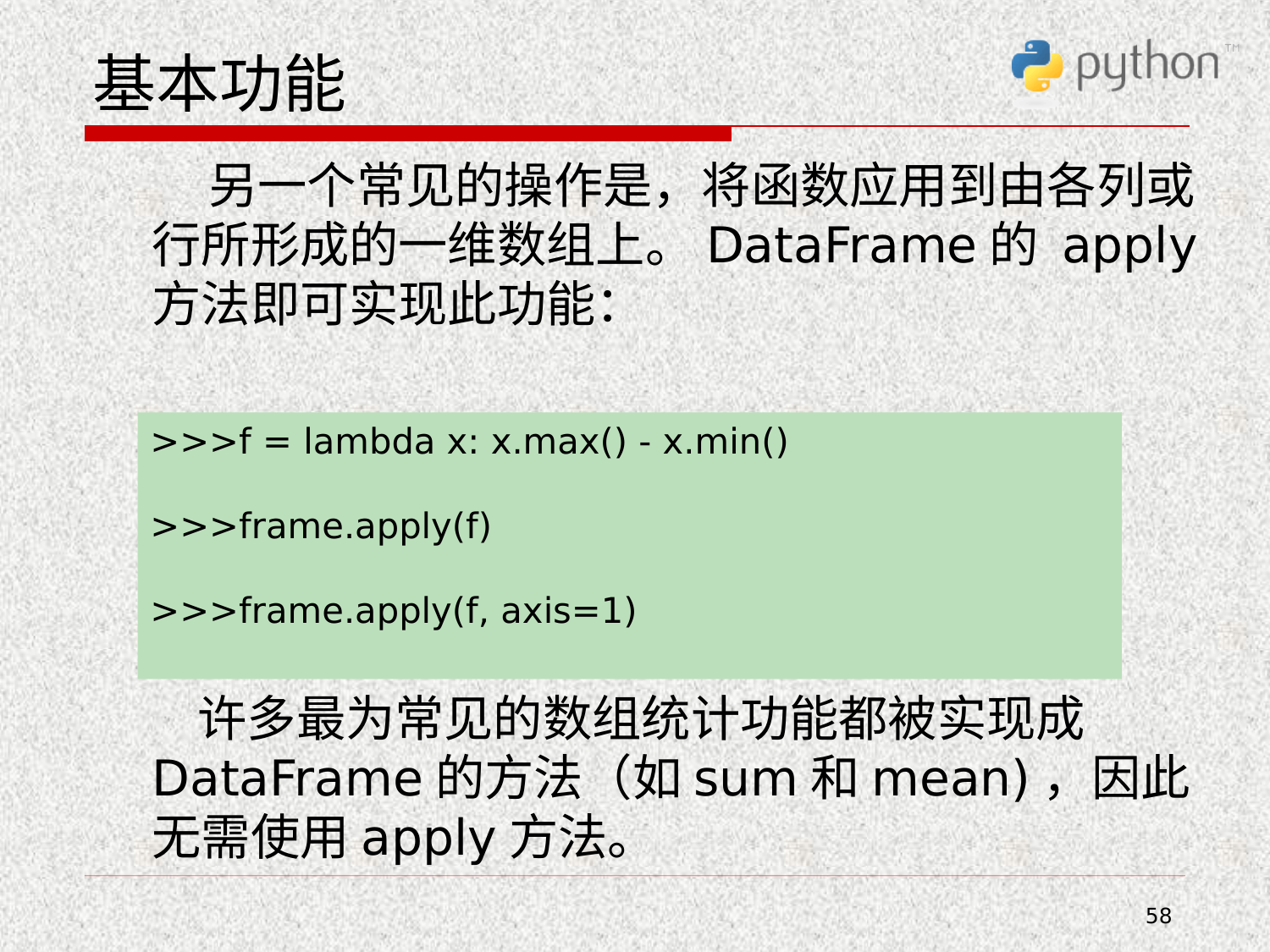

# 基本功能
          另一个常见的操作是，将函数应用到由各列或行所形成的一维数组上。DataFrame的 apply方法即可实现此功能：

         许多最为常见的数组统计功能都被实现成DataFrame的方法（如sum和mean)，因此无需使用apply方法。
>>>f = lambda x: x.max() - x.min()

>>>frame.apply(f)

>>>frame.apply(f, axis=1)

58